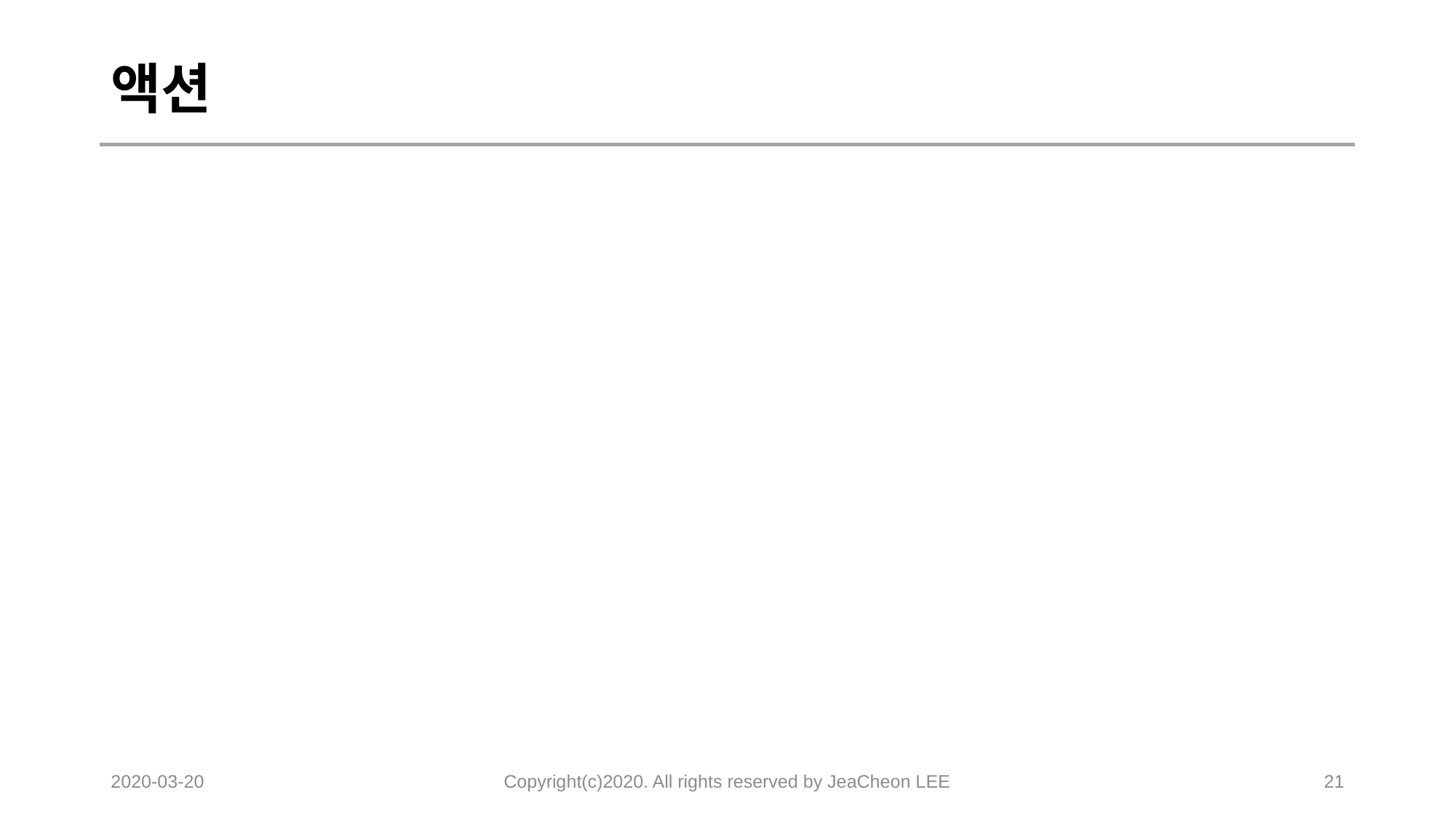

# 액션

2020-03-20
Copyright(c)2020. All rights reserved by JeaCheon LEE
21